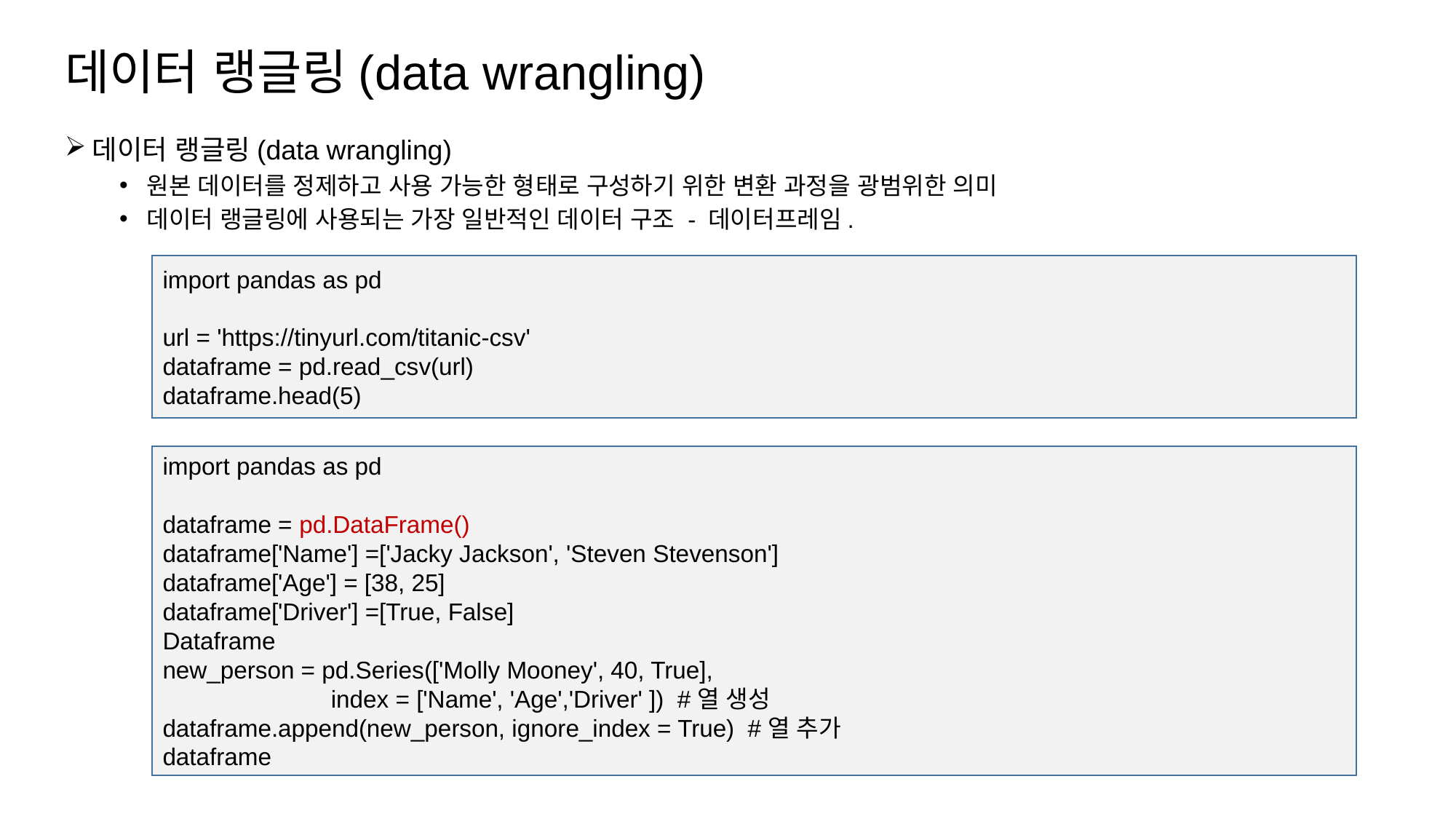

# 데이터 랭글링(data wrangling)
데이터 랭글링(data wrangling)
원본 데이터를 정제하고 사용 가능한 형태로 구성하기 위한 변환 과정을 광범위한 의미
데이터 랭글링에 사용되는 가장 일반적인 데이터 구조 - 데이터프레임.
import pandas as pd

url = 'https://tinyurl.com/titanic-csv'
dataframe = pd.read_csv(url)
dataframe.head(5)
import pandas as pd

dataframe = pd.DataFrame()
dataframe['Name'] =['Jacky Jackson', 'Steven Stevenson']
dataframe['Age'] = [38, 25]
dataframe['Driver'] =[True, False]
Dataframe
new_person = pd.Series(['Molly Mooney', 40, True],
                         index = ['Name', 'Age','Driver' ])  #열 생성
dataframe.append(new_person, ignore_index = True)  #열 추가
dataframe